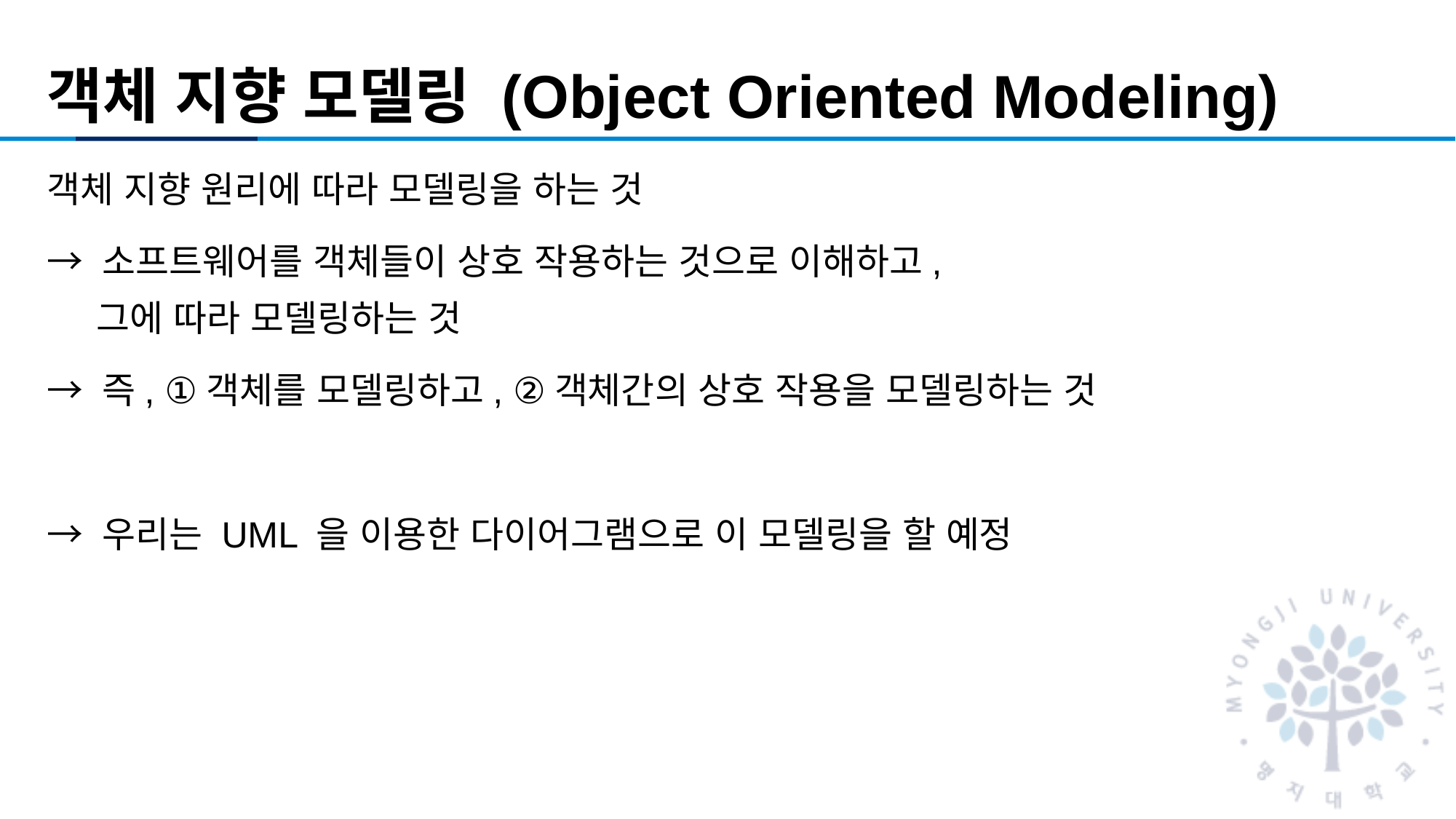

# 객체 지향 모델링 (Object Oriented Modeling)
객체 지향 원리에 따라 모델링을 하는 것
→ 소프트웨어를 객체들이 상호 작용하는 것으로 이해하고,
    그에 따라 모델링하는 것
→ 즉, ①객체를 모델링하고, ②객체간의 상호 작용을 모델링하는 것

→ 우리는 UML 을 이용한 다이어그램으로 이 모델링을 할 예정